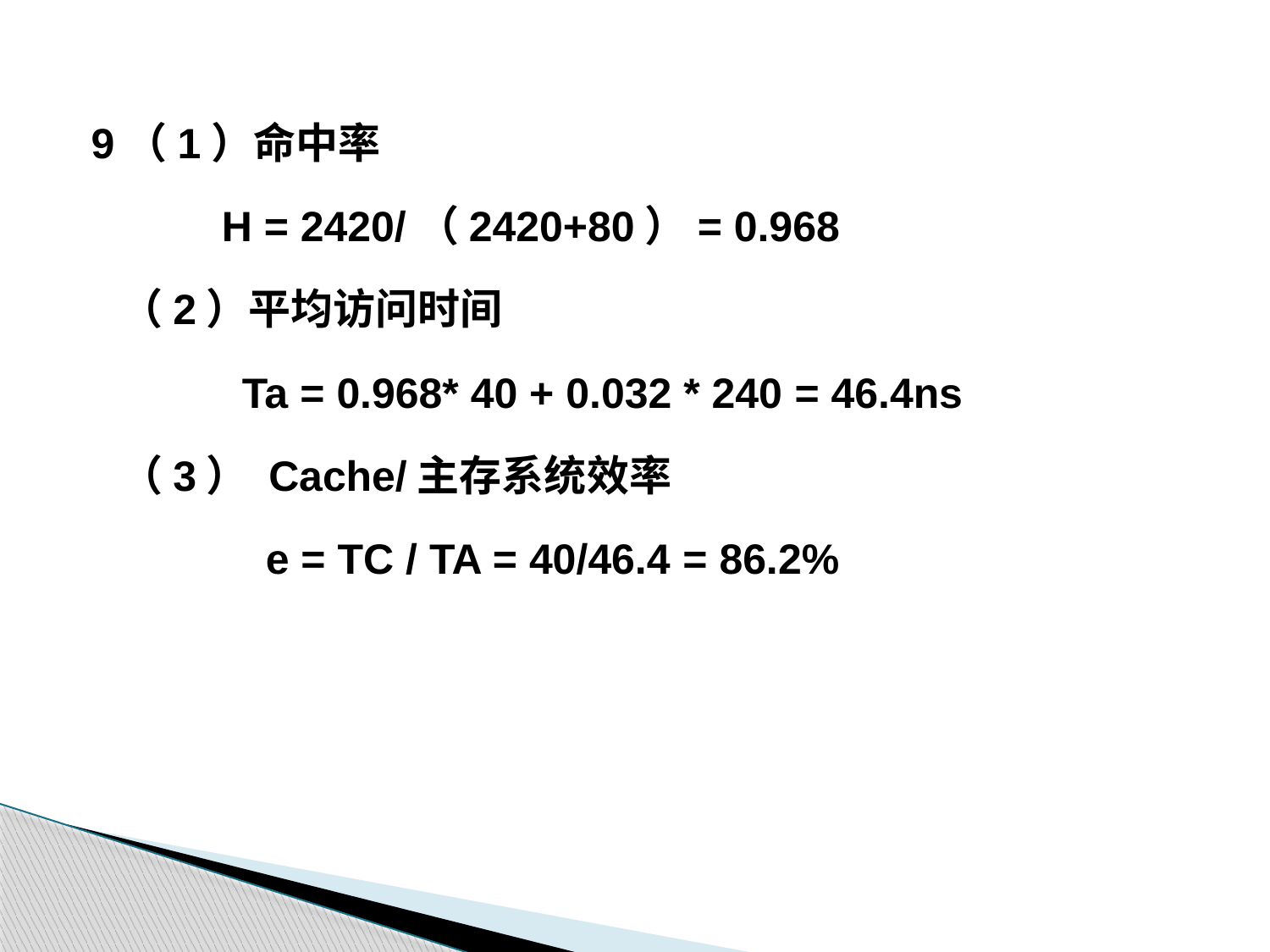

9（1）命中率
           H = 2420/（2420+80）= 0.968
  （2）平均访问时间
 	  Ta = 0.968* 40 + 0.032 * 240 = 46.4ns
  （3） Cache/主存系统效率
	    e = TC / TA = 40/46.4 = 86.2%